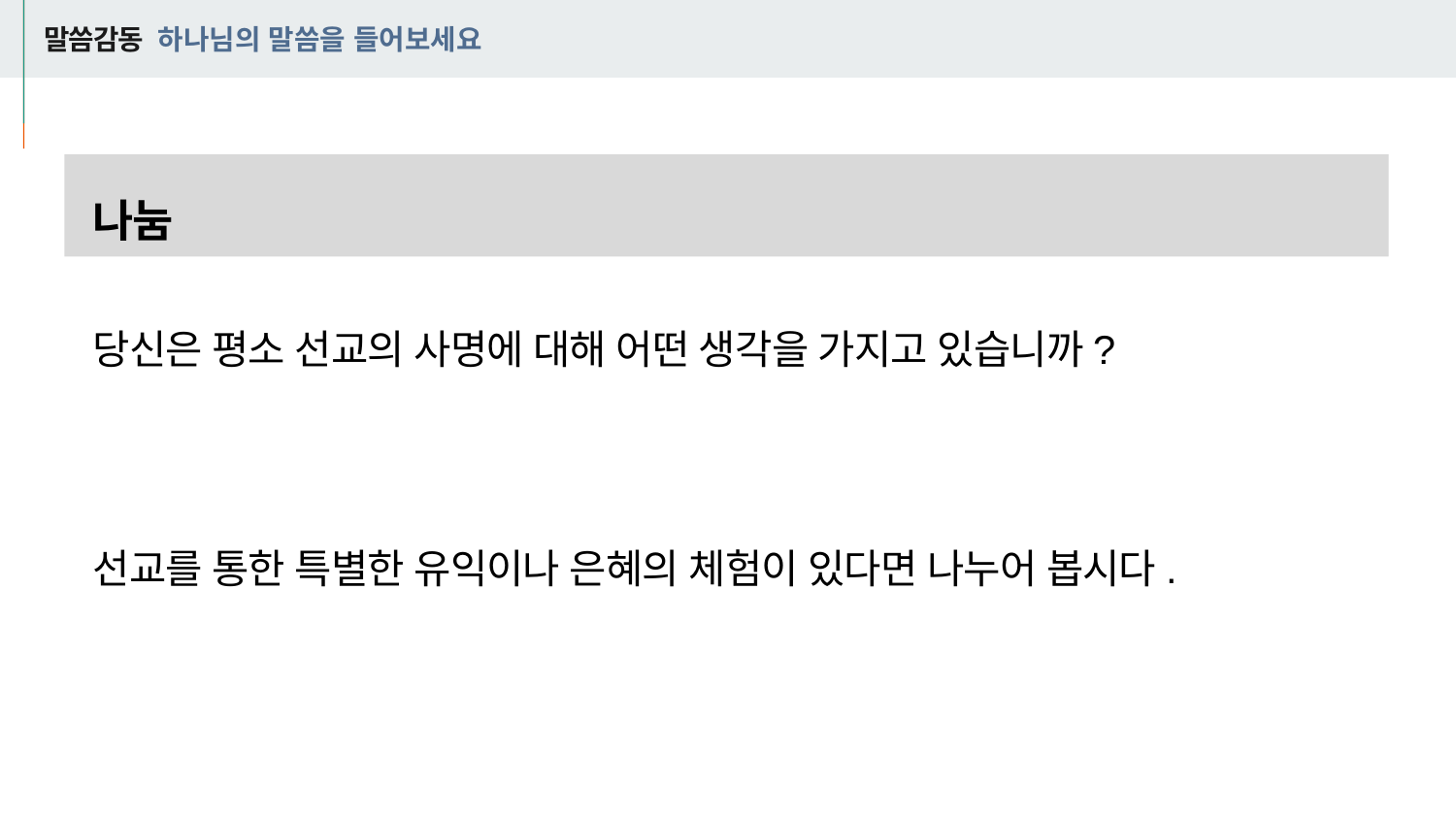

# 말씀감동  하나님의 말씀을 들어보세요
나눔
당신은 평소 선교의 사명에 대해 어떤 생각을 가지고 있습니까?

선교를 통한 특별한 유익이나 은혜의 체험이 있다면 나누어 봅시다.